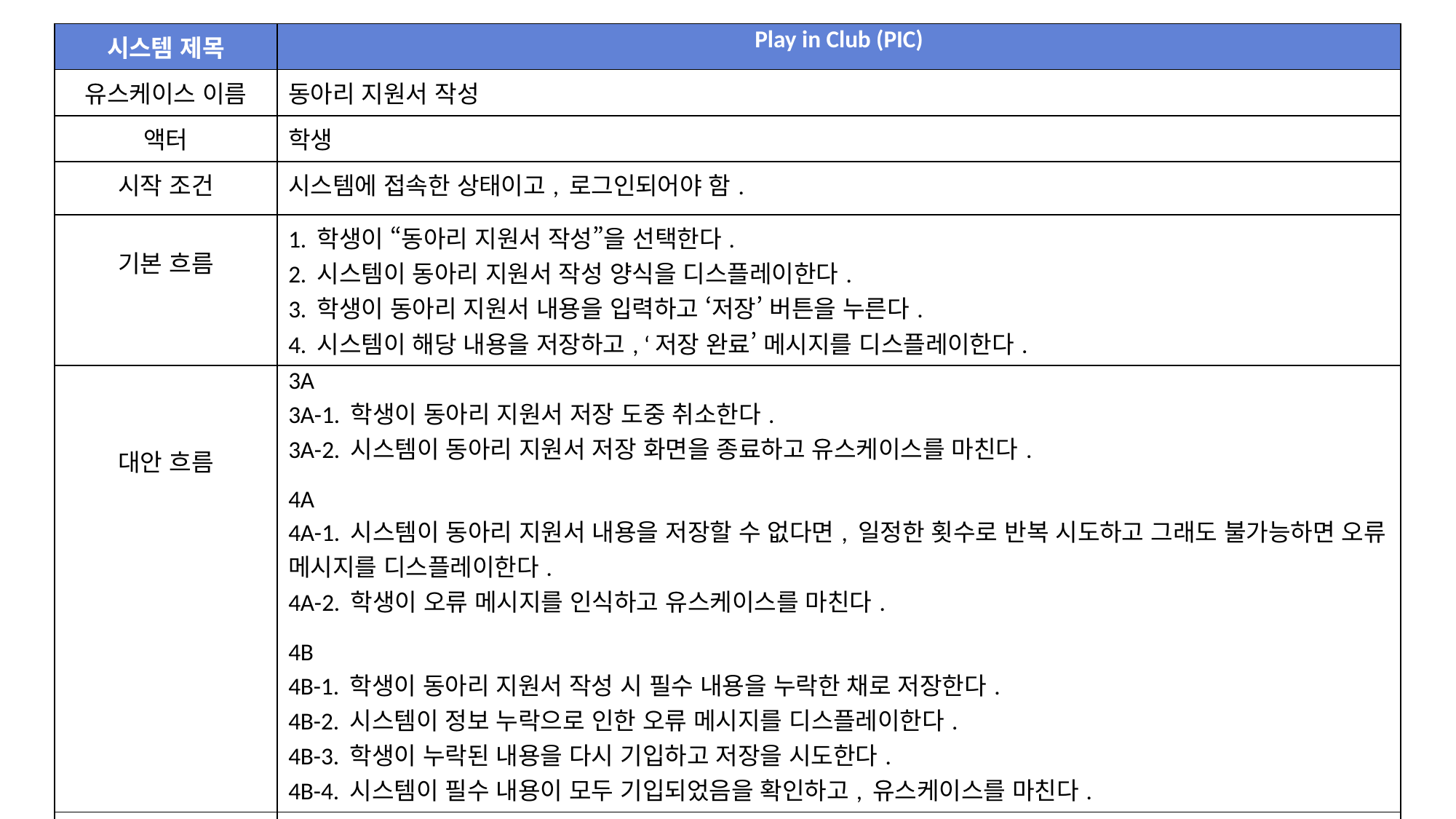

| 시스템 제목 | Play in Club (PIC) |
| --- | --- |
| 유스케이스 이름 | 동아리 지원서 작성 |
| 액터 | 학생 |
| 시작 조건 | 시스템에 접속한 상태이고, 로그인되어야 함. |
| 기본 흐름 | 1. 학생이 “동아리 지원서 작성”을 선택한다. 2. 시스템이 동아리 지원서 작성 양식을 디스플레이한다. 3. 학생이 동아리 지원서 내용을 입력하고 ‘저장’ 버튼을 누른다. 4. 시스템이 해당 내용을 저장하고, ‘저장 완료’ 메시지를 디스플레이한다. |
| 대안 흐름 | 3A 3A-1. 학생이 동아리 지원서 저장 도중 취소한다. 3A-2. 시스템이 동아리 지원서 저장 화면을 종료하고 유스케이스를 마친다. 4A 4A-1. 시스템이 동아리 지원서 내용을 저장할 수 없다면, 일정한 횟수로 반복 시도하고 그래도 불가능하면 오류 메시지를 디스플레이한다. 4A-2. 학생이 오류 메시지를 인식하고 유스케이스를 마친다. 4B 4B-1. 학생이 동아리 지원서 작성 시 필수 내용을 누락한 채로 저장한다. 4B-2. 시스템이 정보 누락으로 인한 오류 메시지를 디스플레이한다. 4B-3. 학생이 누락된 내용을 다시 기입하고 저장을 시도한다. 4B-4. 시스템이 필수 내용이 모두 기입되었음을 확인하고, 유스케이스를 마친다. |
| 종료 조건 | 작성한 동아리 지원서 내용이 해당 학생의 동아리 지원서 목록에 저장된다. |
# 유스케이스 명세서(동아리 지원 작성)